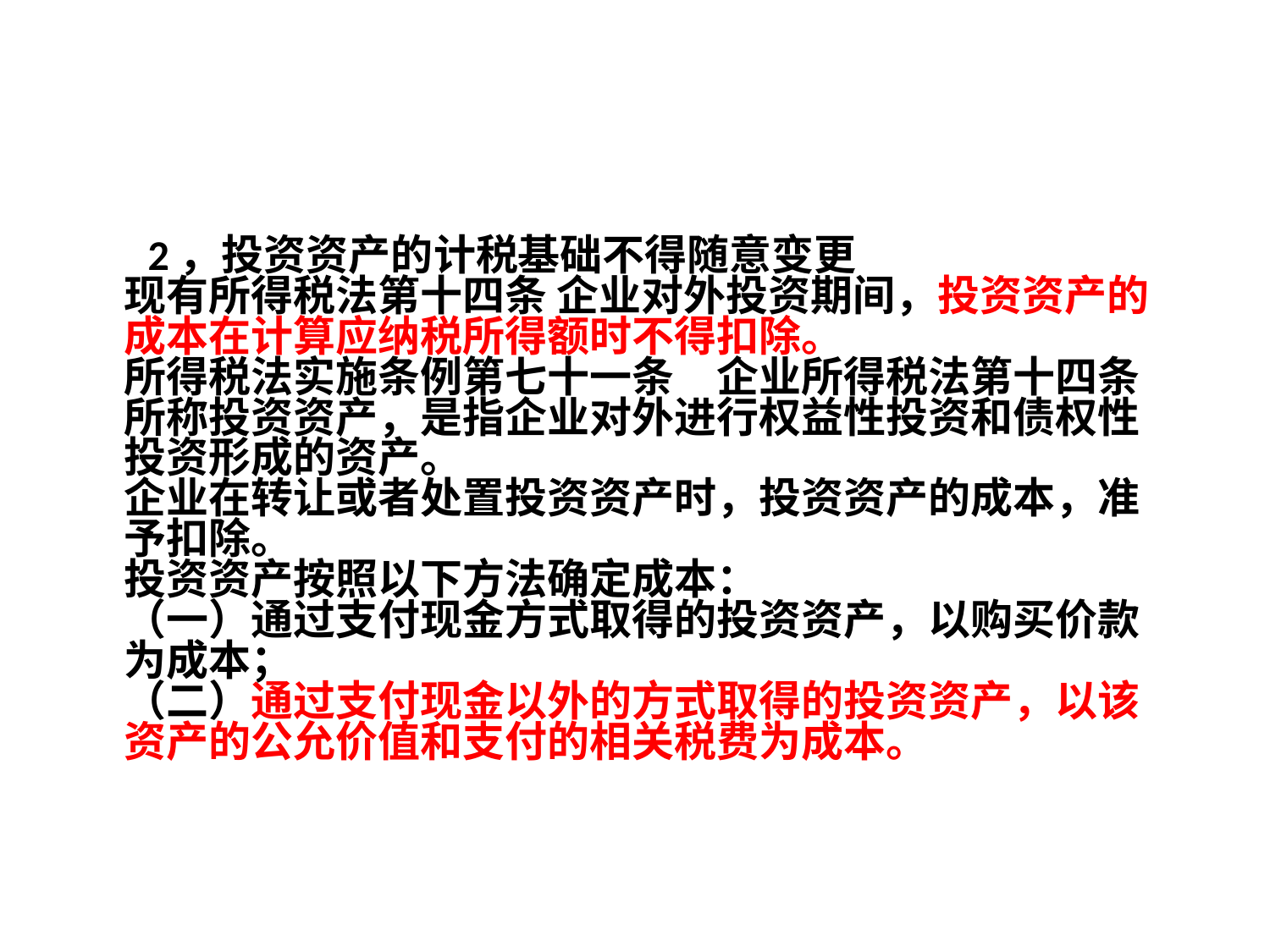

#
     2，投资资产的计税基础不得随意变更
现有所得税法第十四条 企业对外投资期间，投资资产的成本在计算应纳税所得额时不得扣除。
所得税法实施条例第七十一条　企业所得税法第十四条所称投资资产，是指企业对外进行权益性投资和债权性投资形成的资产。
企业在转让或者处置投资资产时，投资资产的成本，准予扣除。
投资资产按照以下方法确定成本：
（一）通过支付现金方式取得的投资资产，以购买价款为成本；
（二）通过支付现金以外的方式取得的投资资产，以该资产的公允价值和支付的相关税费为成本。